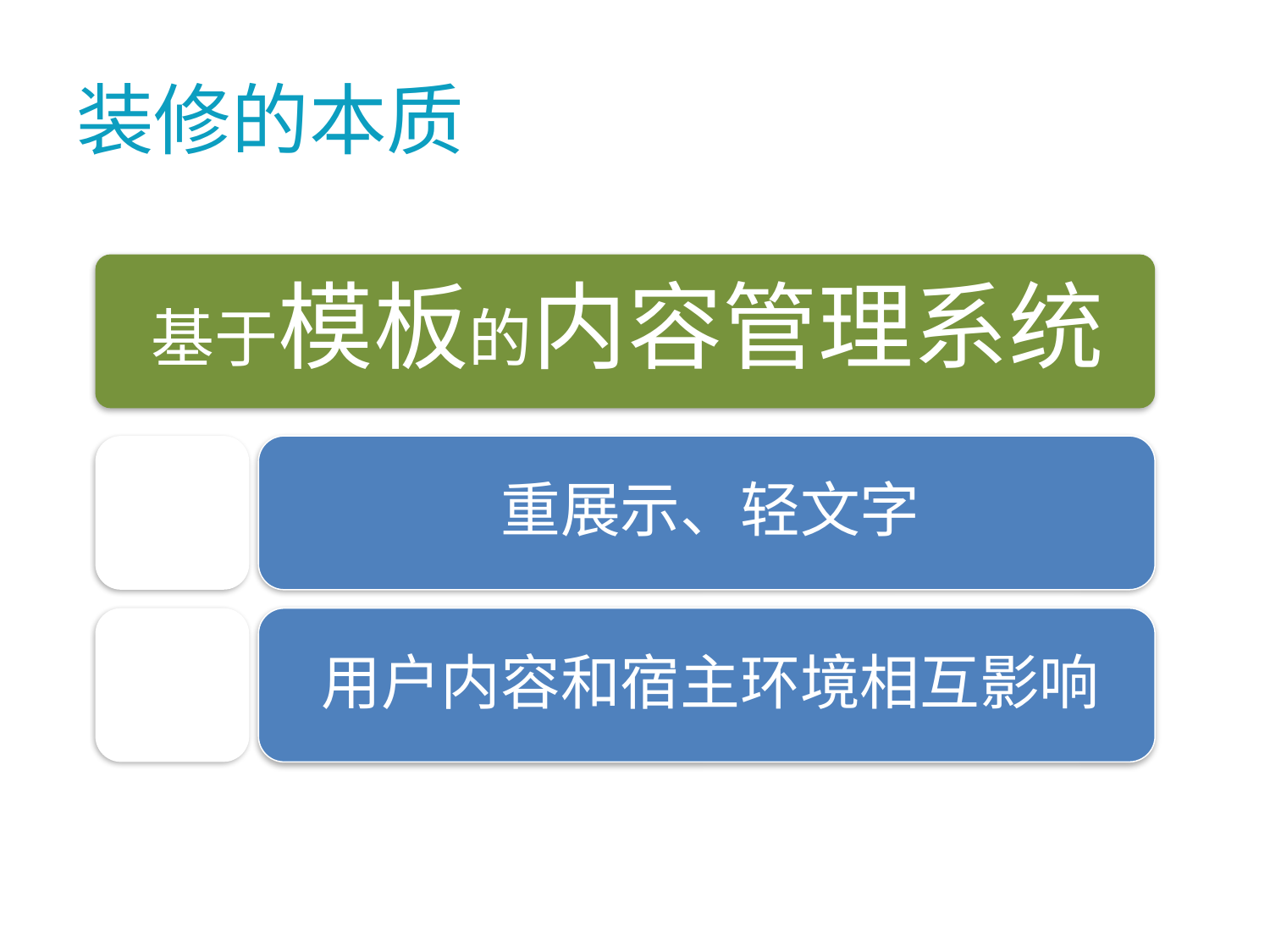

# 装修的本质
基于模板的内容管理系统
重展示、轻文字
用户内容和宿主环境相互影响